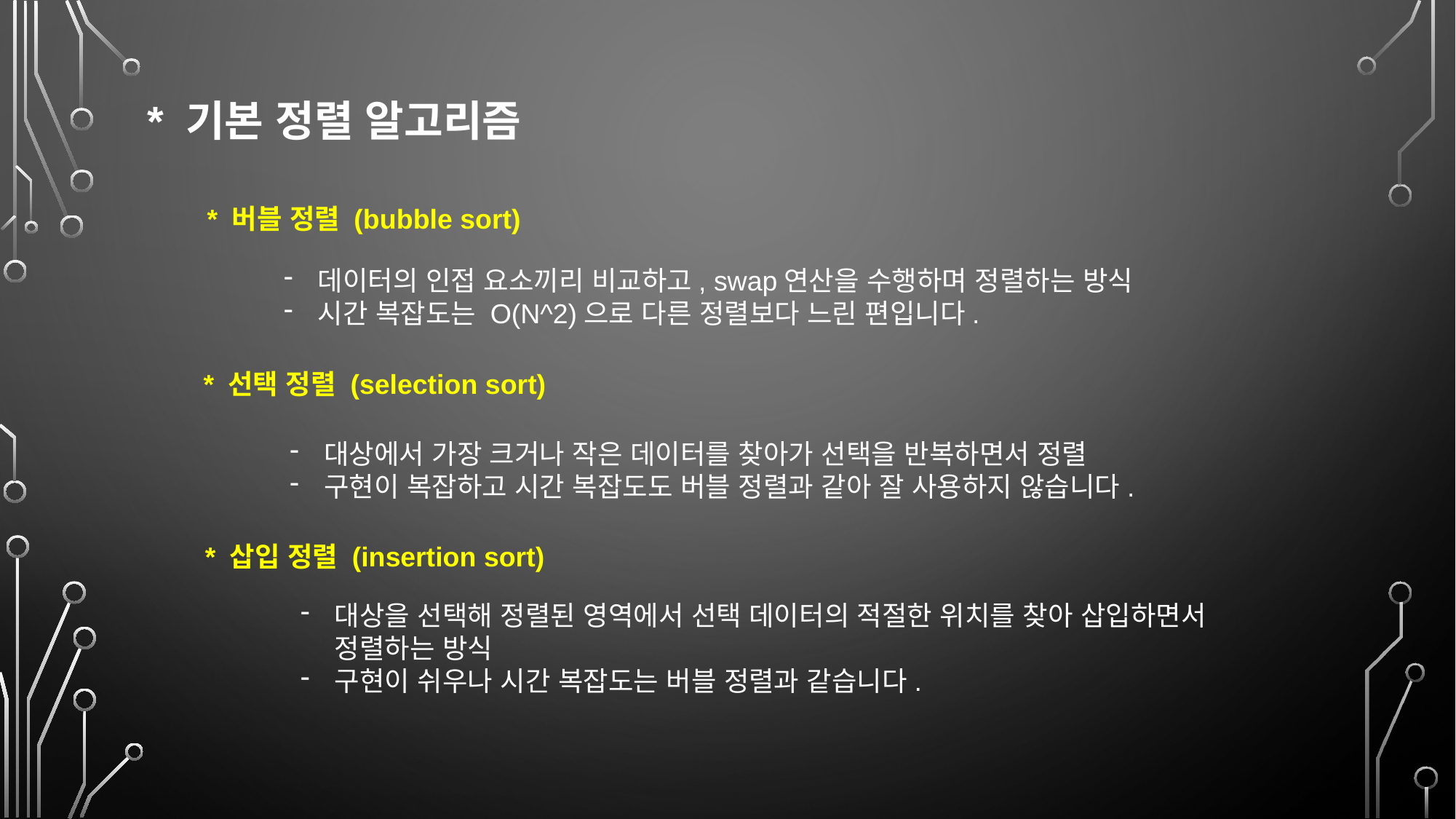

* 기본 정렬 알고리즘
* 버블 정렬 (bubble sort)
데이터의 인접 요소끼리 비교하고, swap연산을 수행하며 정렬하는 방식
시간 복잡도는 O(N^2)으로 다른 정렬보다 느린 편입니다.
* 선택 정렬 (selection sort)
대상에서 가장 크거나 작은 데이터를 찾아가 선택을 반복하면서 정렬
구현이 복잡하고 시간 복잡도도 버블 정렬과 같아 잘 사용하지 않습니다.
* 삽입 정렬 (insertion sort)

대상을 선택해 정렬된 영역에서 선택 데이터의 적절한 위치를 찾아 삽입하면서
정렬하는 방식
구현이 쉬우나 시간 복잡도는 버블 정렬과 같습니다.